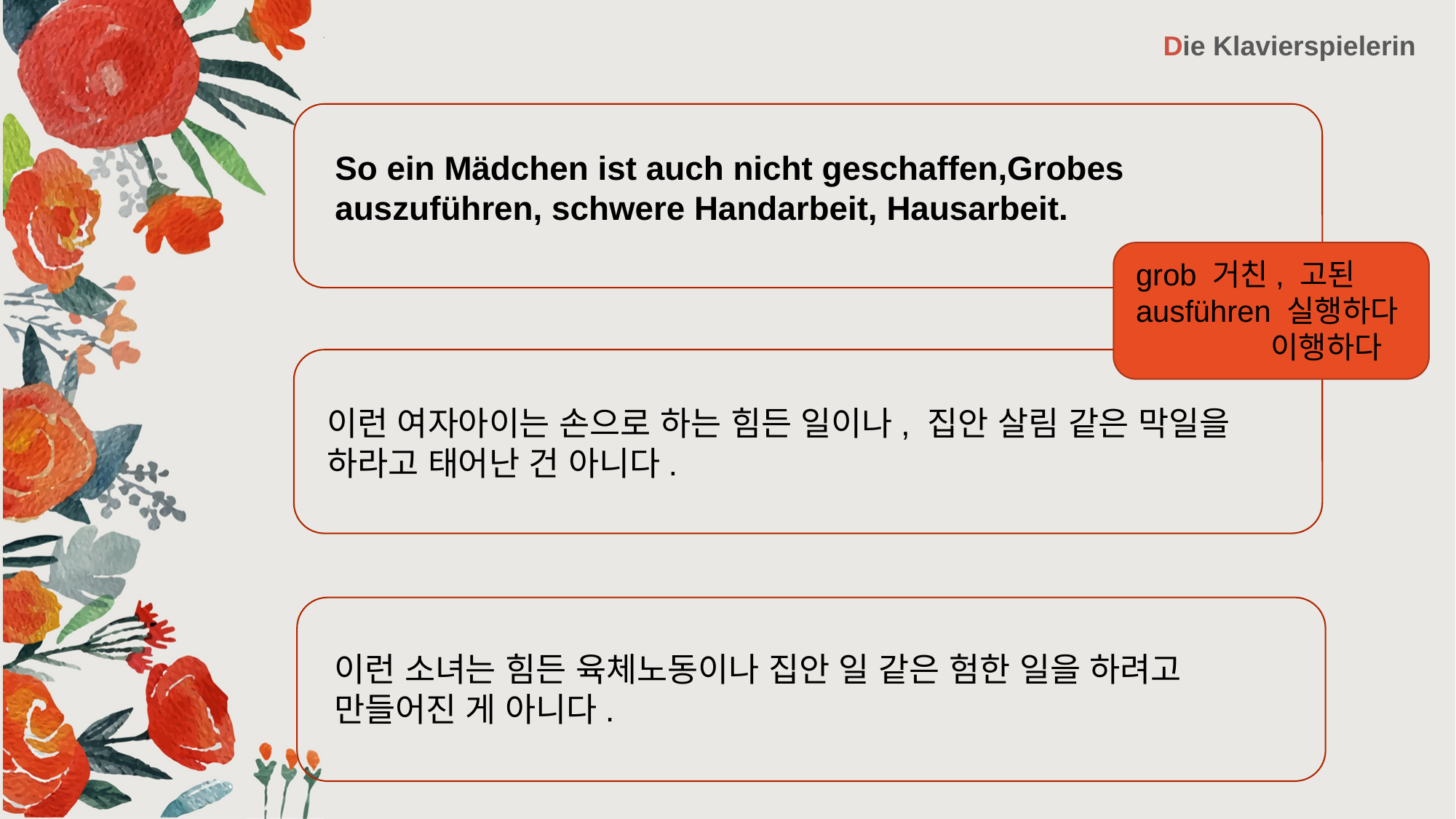

Die Klavierspielerin

So ein Mädchen ist auch nicht geschaffen,Grobes auszuführen, schwere Handarbeit, Hausarbeit.

grob 거친, 고된
ausführen 실행하다 	   이행하다

이런 여자아이는 손으로 하는 힘든 일이나, 집안 살림 같은 막일을 하라고 태어난 건 아니다.

이런 소녀는 힘든 육체노동이나 집안 일 같은 험한 일을 하려고 만들어진 게 아니다.